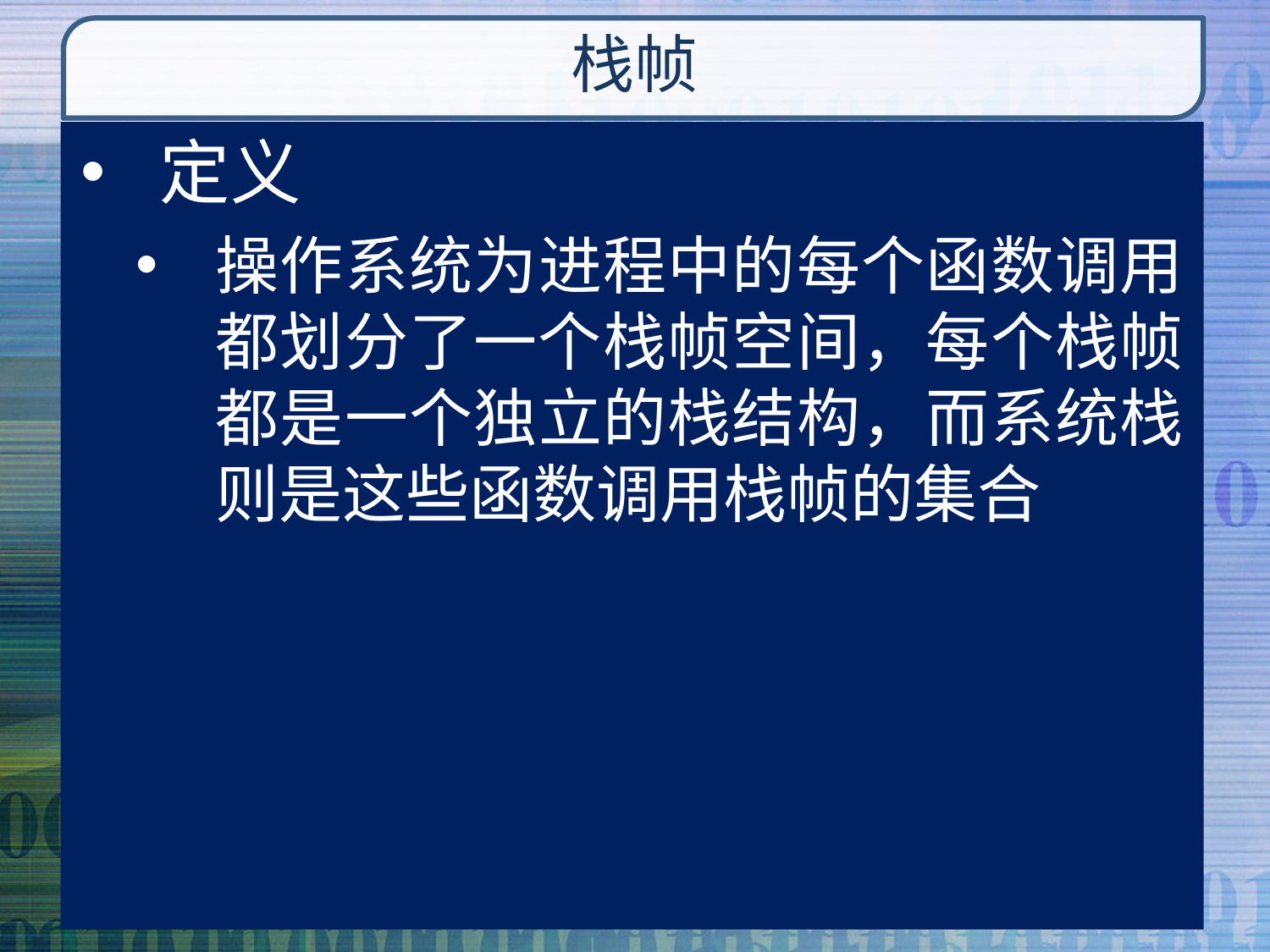

# 栈帧
定义
操作系统为进程中的每个函数调用都划分了一个栈帧空间，每个栈帧都是一个独立的栈结构，而系统栈则是这些函数调用栈帧的集合